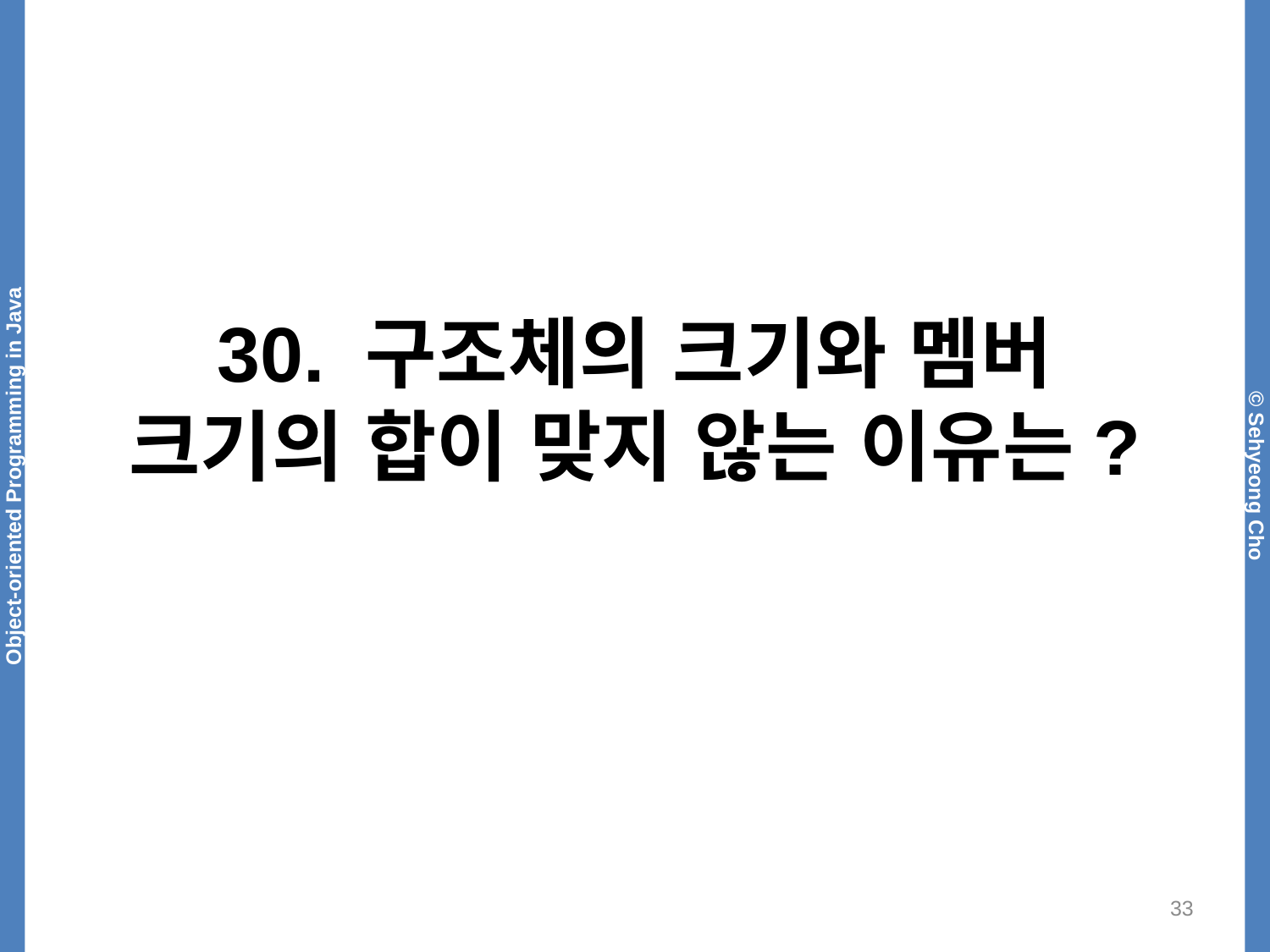

# 30. 구조체의 크기와 멤버 크기의 합이 맞지 않는 이유는?

33